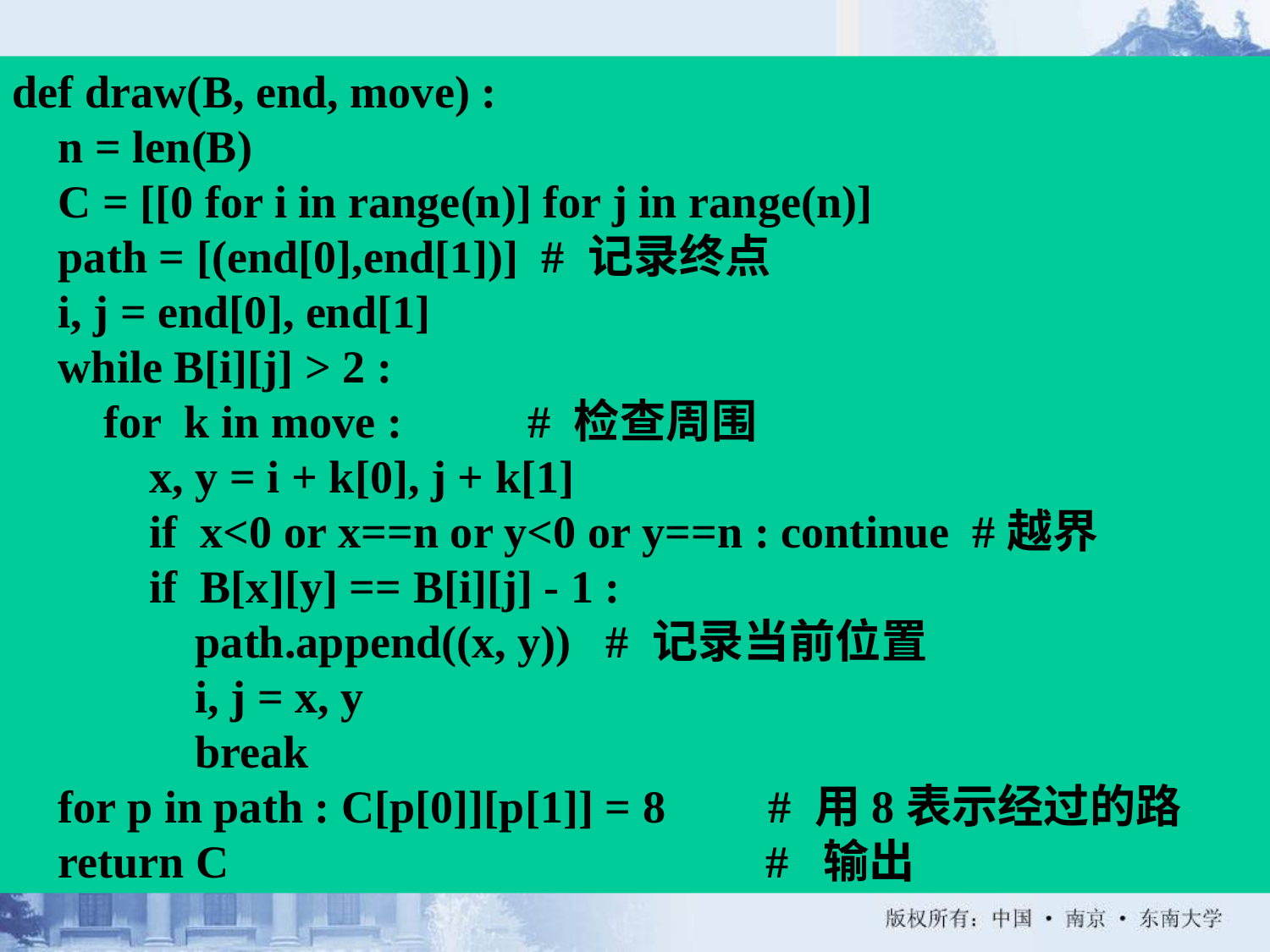

def draw(B, end, move) :
    n = len(B)
    C = [[0 for i in range(n)] for j in range(n)]
    path = [(end[0],end[1])]  # 记录终点
    i, j = end[0], end[1]
    while B[i][j] > 2 :
        for  k in move :           # 检查周围
            x, y = i + k[0], j + k[1]
            if  x<0 or x==n or y<0 or y==n : continue  #越界
            if  B[x][y] == B[i][j] - 1 :
                path.append((x, y))   # 记录当前位置
                i, j = x, y
                break
    for p in path : C[p[0]][p[1]] = 8         # 用8表示经过的路
    return C                                               #  输出